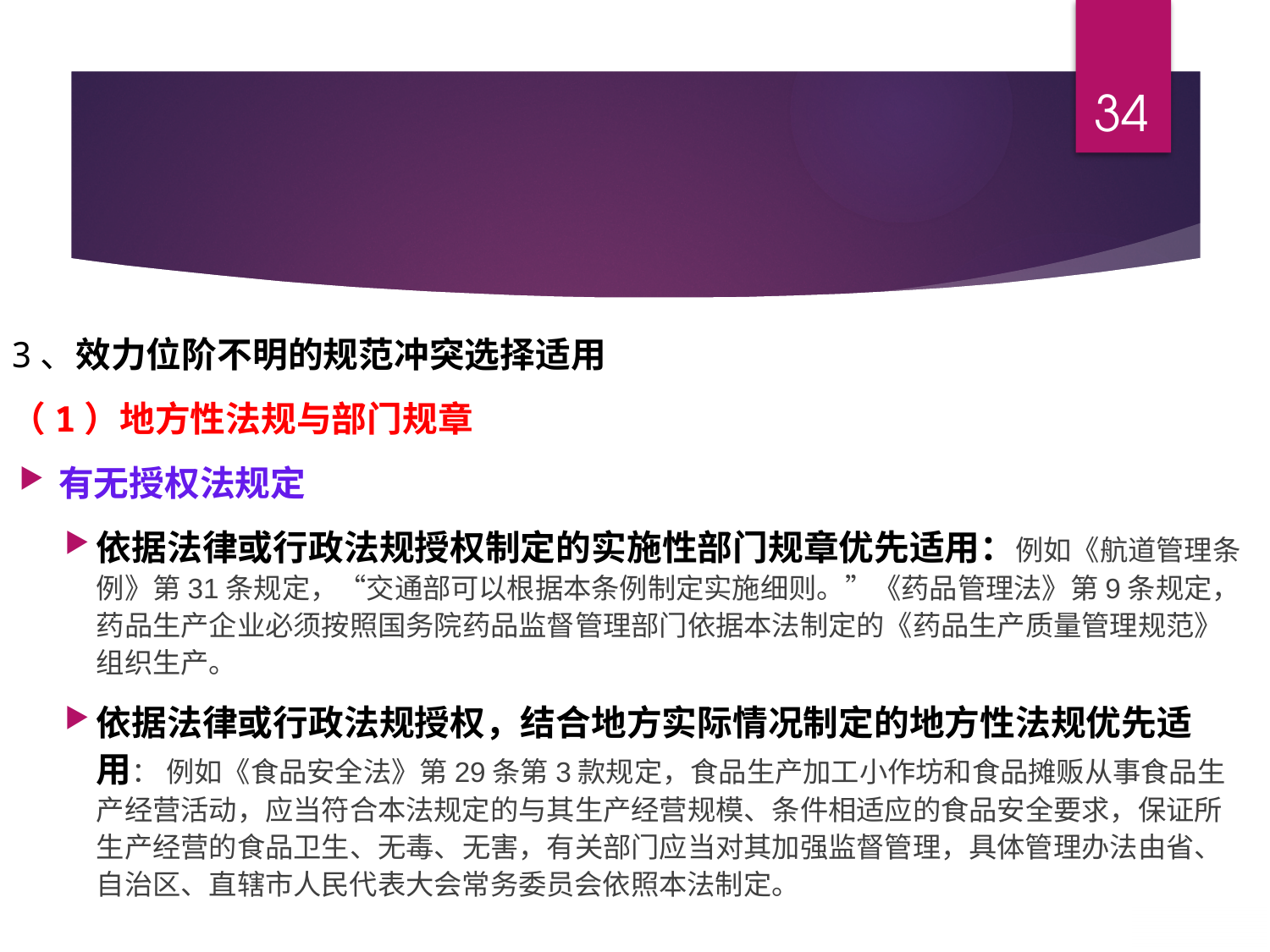

34
#
3、效力位阶不明的规范冲突选择适用
（1）地方性法规与部门规章
有无授权法规定
依据法律或行政法规授权制定的实施性部门规章优先适用：例如《航道管理条例》第31条规定，“交通部可以根据本条例制定实施细则。”《药品管理法》第9条规定，药品生产企业必须按照国务院药品监督管理部门依据本法制定的《药品生产质量管理规范》组织生产。
依据法律或行政法规授权，结合地方实际情况制定的地方性法规优先适用： 例如《食品安全法》第29条第3款规定，食品生产加工小作坊和食品摊贩从事食品生产经营活动，应当符合本法规定的与其生产经营规模、条件相适应的食品安全要求，保证所生产经营的食品卫生、无毒、无害，有关部门应当对其加强监督管理，具体管理办法由省、自治区、直辖市人民代表大会常务委员会依照本法制定。